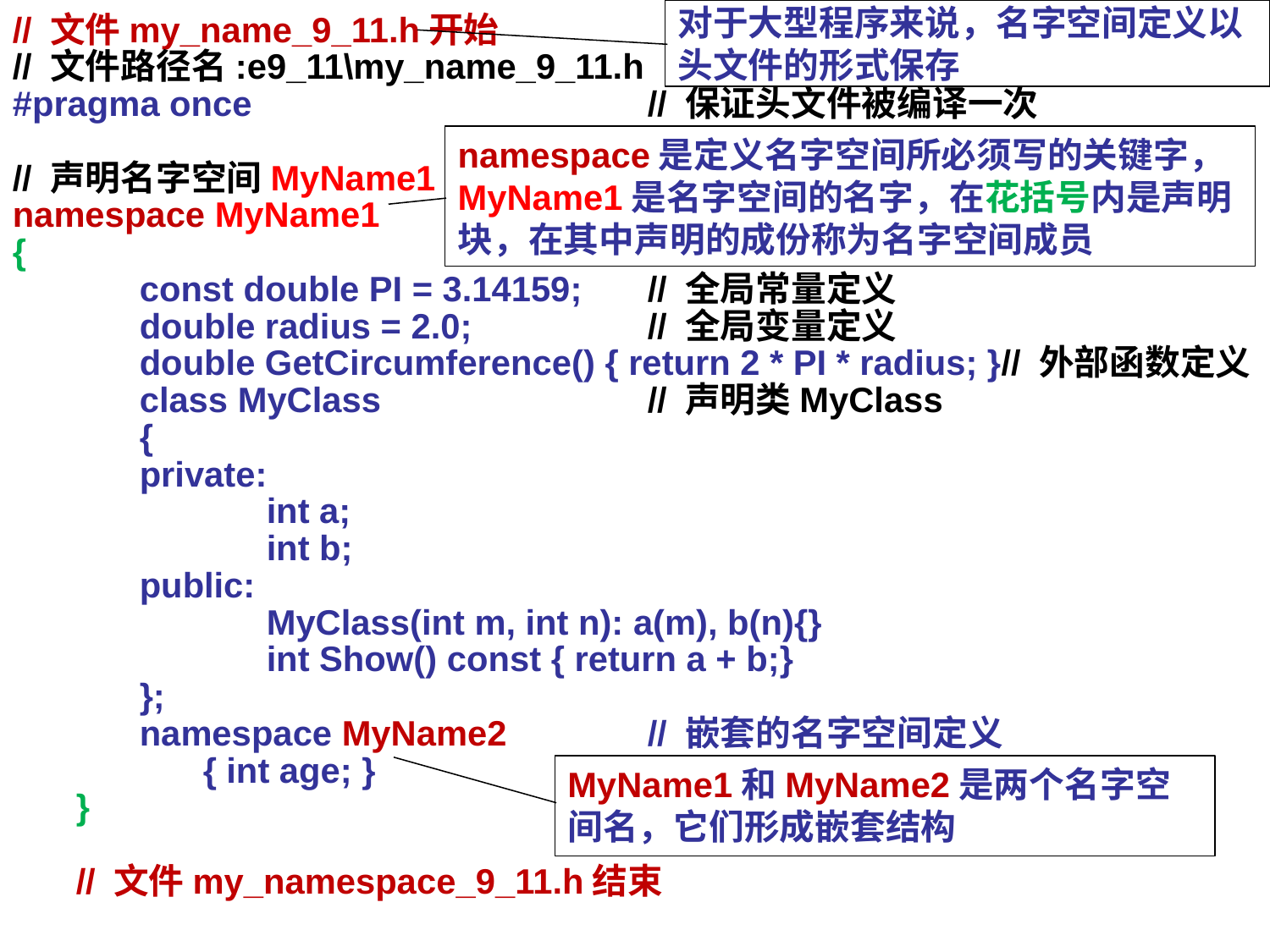

对于大型程序来说，名字空间定义以头文件的形式保存
// 文件my_name_9_11.h开始
// 文件路径名:e9_11\my_name_9_11.h
#pragma once				// 保证头文件被编译一次

// 声明名字空间MyName1
namespace MyName1
{
	const double PI = 3.14159; 	// 全局常量定义
	double radius = 2.0; 		// 全局变量定义
	double GetCircumference() { return 2 * PI * radius; }// 外部函数定义
	class MyClass			// 声明类MyClass
	{
	private:
		int a;
		int b;
	public:
		MyClass(int m, int n): a(m), b(n){}
		int Show() const { return a + b;}
	};
	namespace MyName2 		// 嵌套的名字空间定义
	{ int age; }
}

// 文件my_namespace_9_11.h结束
namespace是定义名字空间所必须写的关键字， MyName1是名字空间的名字，在花括号内是声明块，在其中声明的成份称为名字空间成员
MyName1和MyName2是两个名字空间名，它们形成嵌套结构